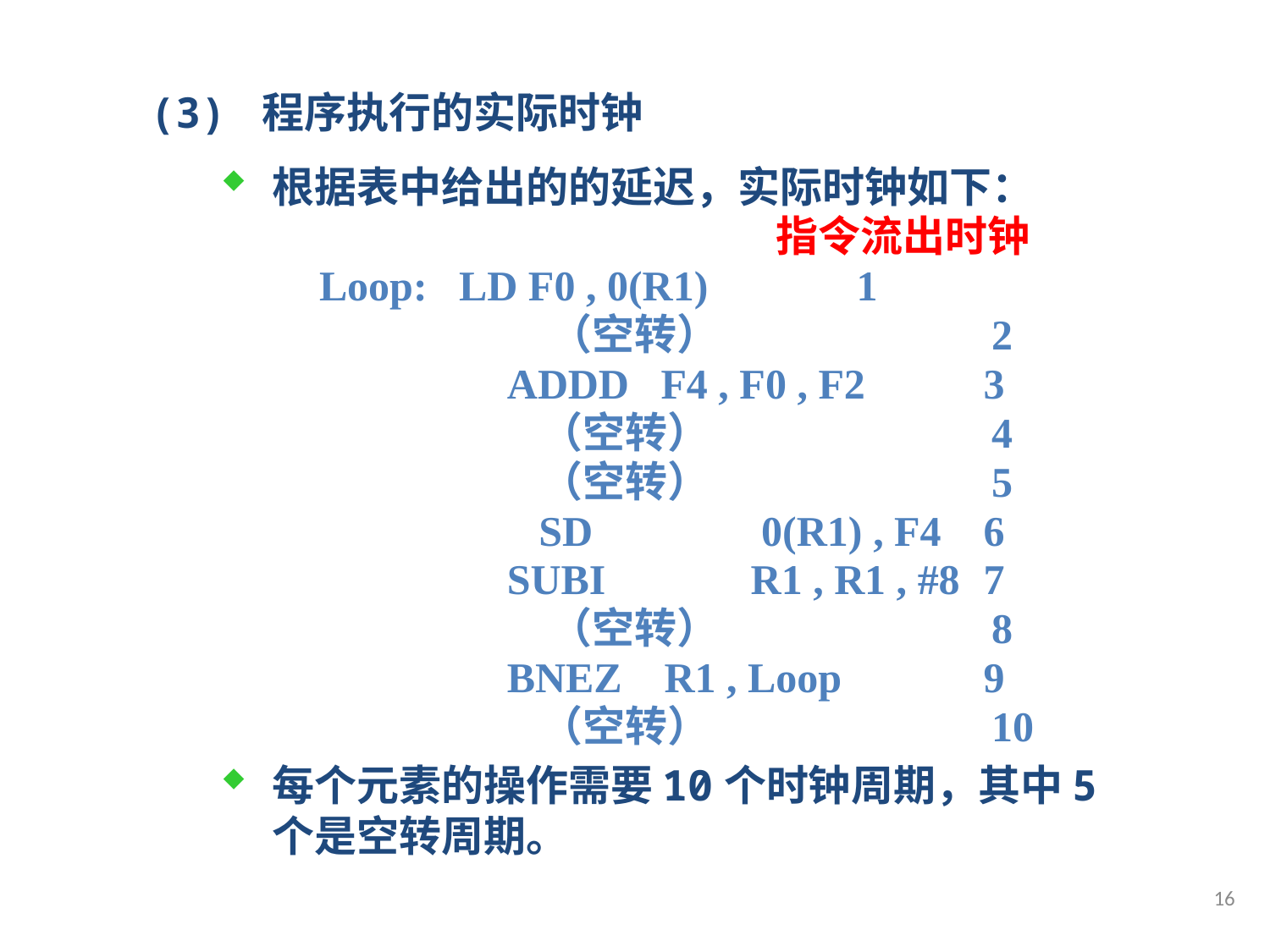

(3) 程序执行的实际时钟
根据表中给出的的延迟，实际时钟如下：
				      指令流出时钟
   Loop:   LD F0 , 0(R1)	  1
		         （空转）		  2
		     ADDD   F4 , F0 , F2	  3
		        （空转）		  4
		        （空转）		  5
		        SD	     0(R1) , F4	  6
		     SUBI	    R1 , R1 , #8	  7
		         （空转）		  8
		     BNEZ    R1 , Loop	  9
		        （空转）		  10
每个元素的操作需要10个时钟周期，其中5个是空转周期。
16